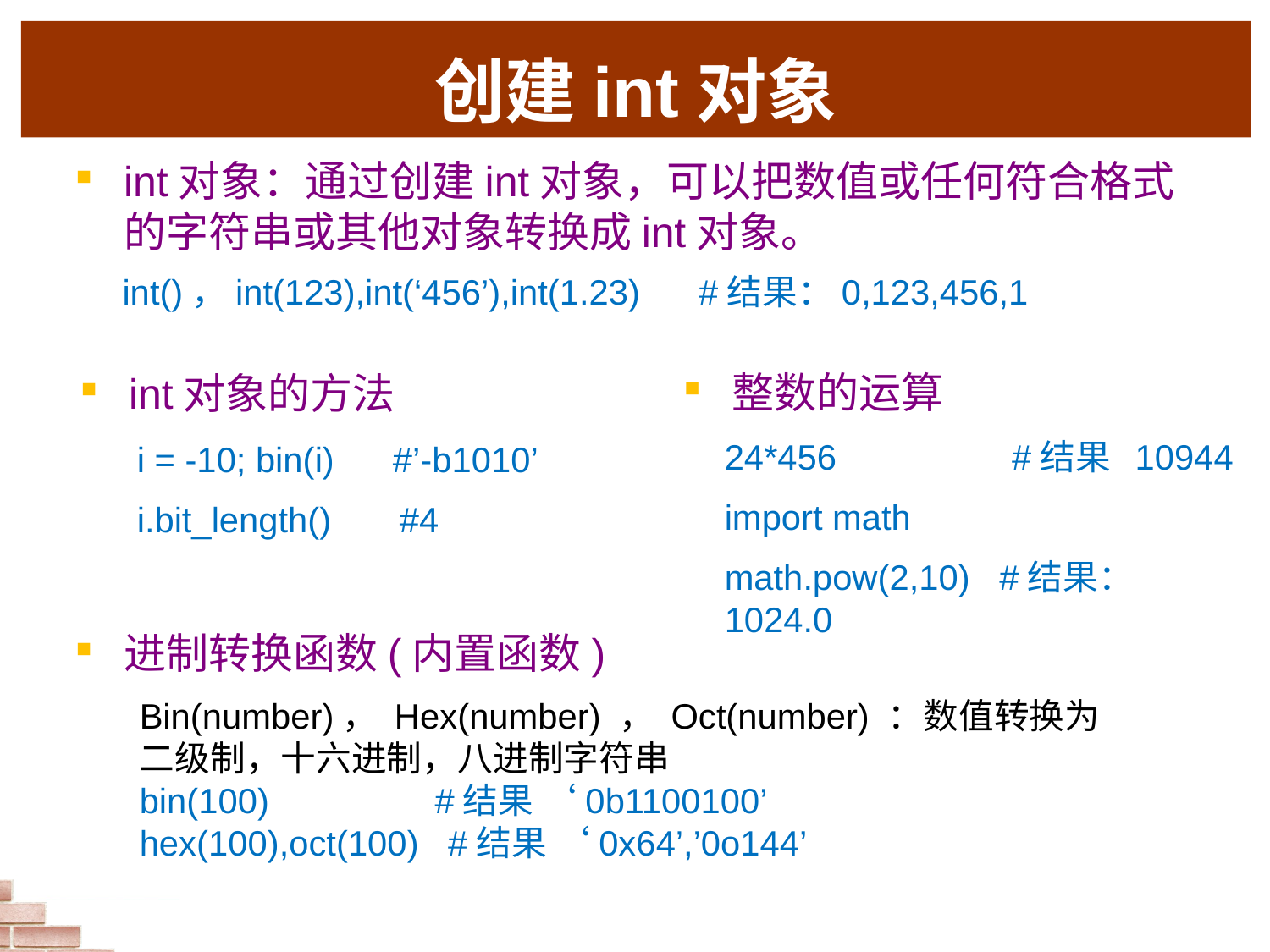

创建int对象
int对象：通过创建int对象，可以把数值或任何符合格式的字符串或其他对象转换成int对象。
int()，int(123),int(‘456’),int(1.23)      #结果：0,123,456,1
整数的运算
int对象的方法
24*456                  #结果  10944
import math
math.pow(2,10)   #结果：1024.0
i = -10; bin(i)      #’-b1010’
i.bit_length()       #4
进制转换函数(内置函数)
Bin(number)， Hex(number) ， Oct(number) ：数值转换为二级制，十六进制，八进制字符串
bin(100)                 #结果 ‘0b1100100’
hex(100),oct(100)   #结果 ‘0x64’,’0o144’